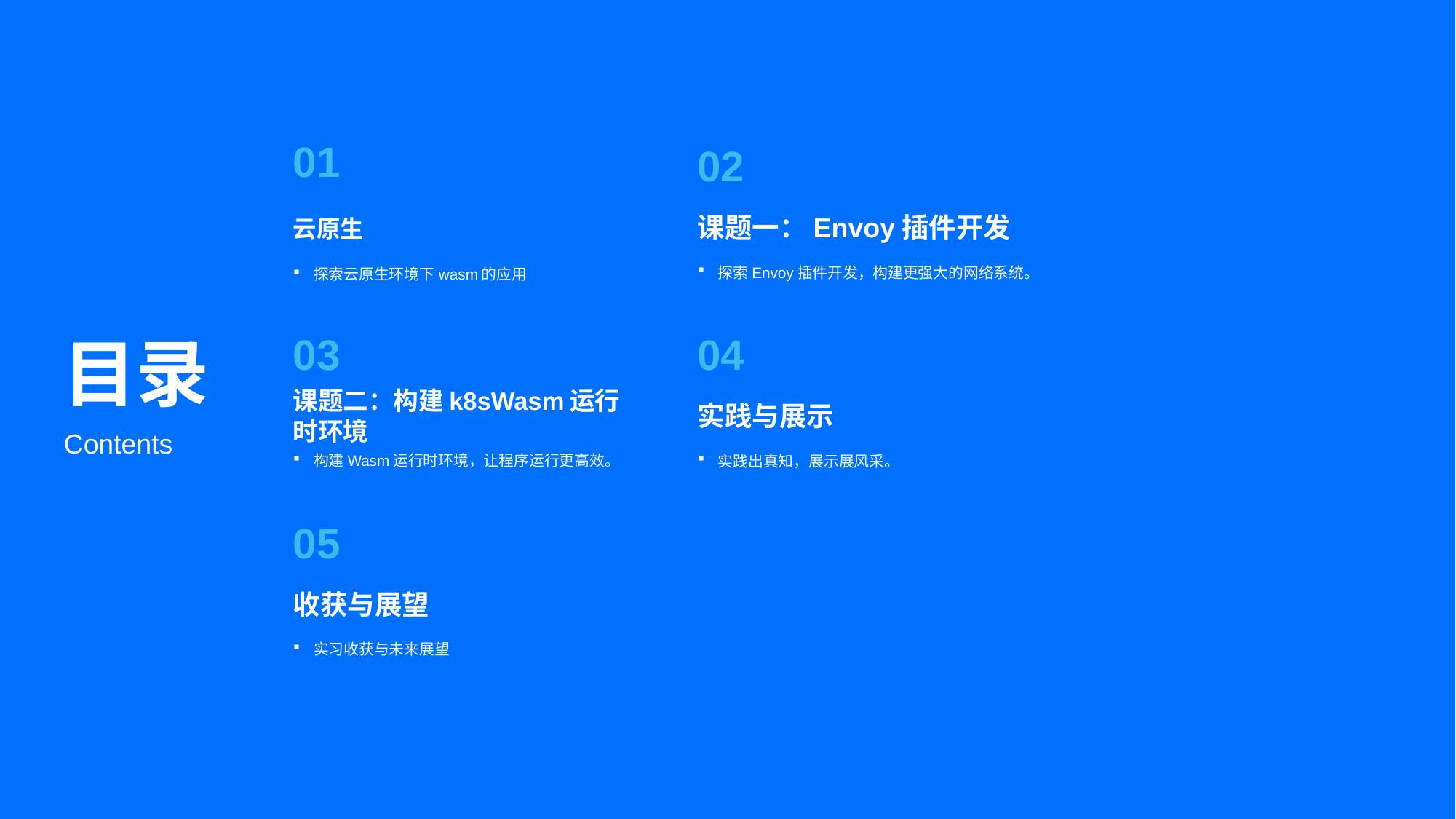

01
云原生
探索云原生环境下wasm的应用
02
课题一：Envoy插件开发
探索Envoy插件开发，构建更强大的网络系统。
03
课题二：构建k8sWasm运行时环境
构建Wasm运行时环境，让程序运行更高效。
目录
04
实践与展示
实践出真知，展示展风采。
Contents
05
收获与展望
实习收获与未来展望